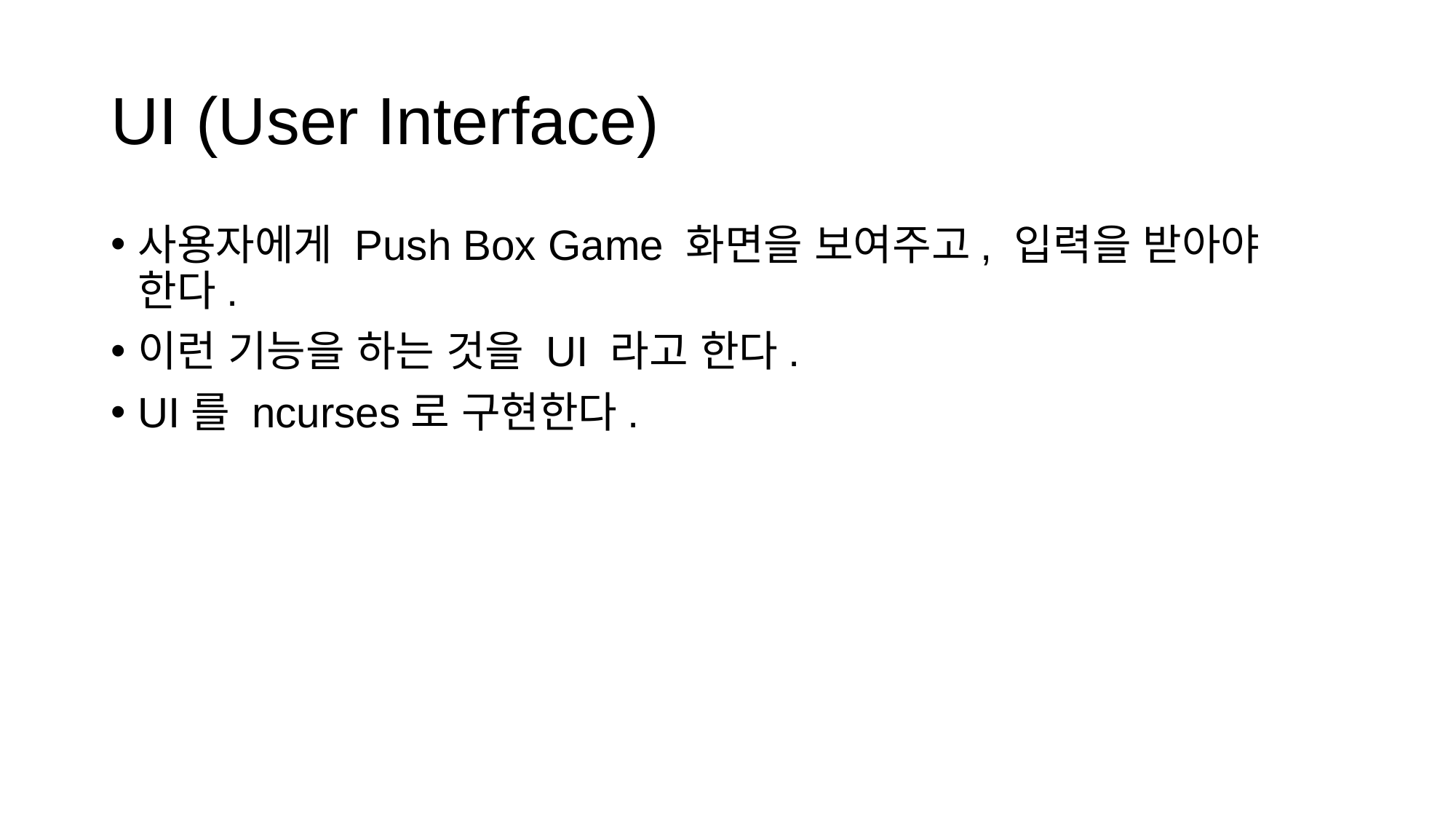

# UI (User Interface)
사용자에게 Push Box Game 화면을 보여주고, 입력을 받아야 한다.
이런 기능을 하는 것을 UI 라고 한다.
UI를 ncurses로 구현한다.